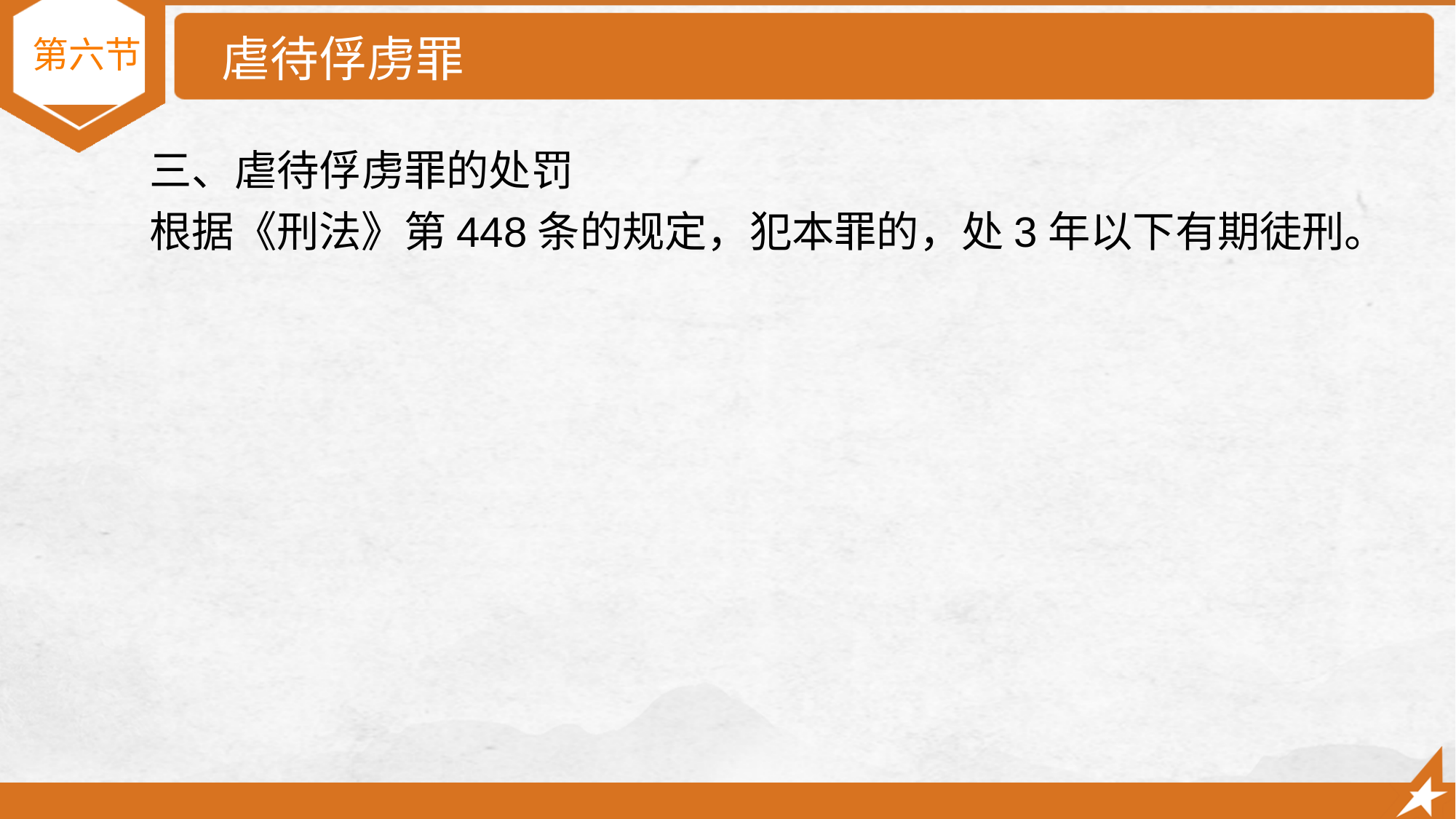

# 虐待俘虏罪
第六节
三、虐待俘虏罪的处罚
根据《刑法》第448条的规定，犯本罪的，处3年以下有期徒刑。